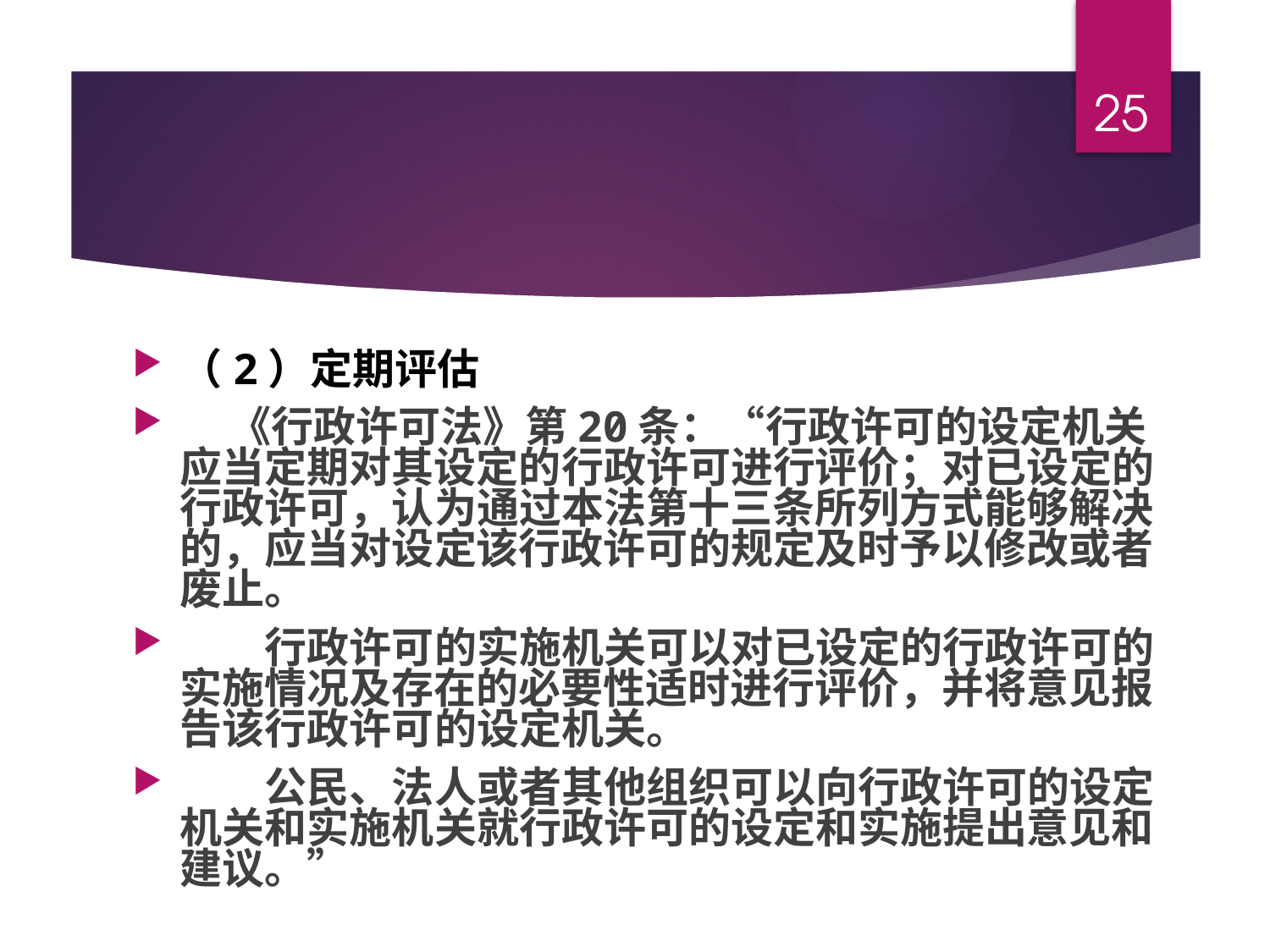

25
#
（2）定期评估
    《行政许可法》第20条：“行政许可的设定机关应当定期对其设定的行政许可进行评价；对已设定的行政许可，认为通过本法第十三条所列方式能够解决的，应当对设定该行政许可的规定及时予以修改或者废止。
　　行政许可的实施机关可以对已设定的行政许可的实施情况及存在的必要性适时进行评价，并将意见报告该行政许可的设定机关。
　　公民、法人或者其他组织可以向行政许可的设定机关和实施机关就行政许可的设定和实施提出意见和建议。”